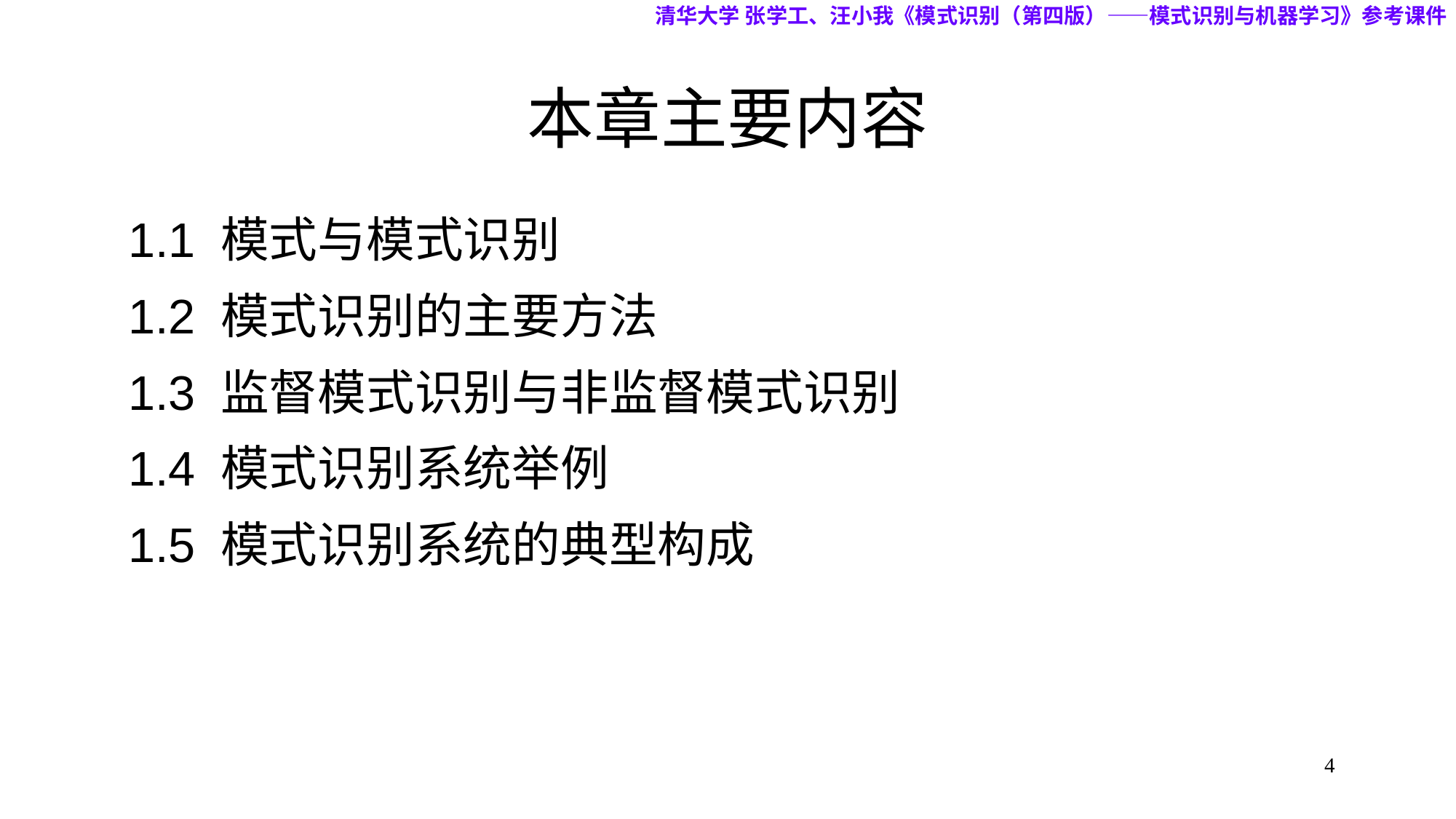

清华大学 张学工、汪小我《模式识别（第四版）——模式识别与机器学习》参考课件
# 本章主要内容
1.1 模式与模式识别
1.2 模式识别的主要方法
1.3 监督模式识别与非监督模式识别
1.4 模式识别系统举例
1.5 模式识别系统的典型构成
4